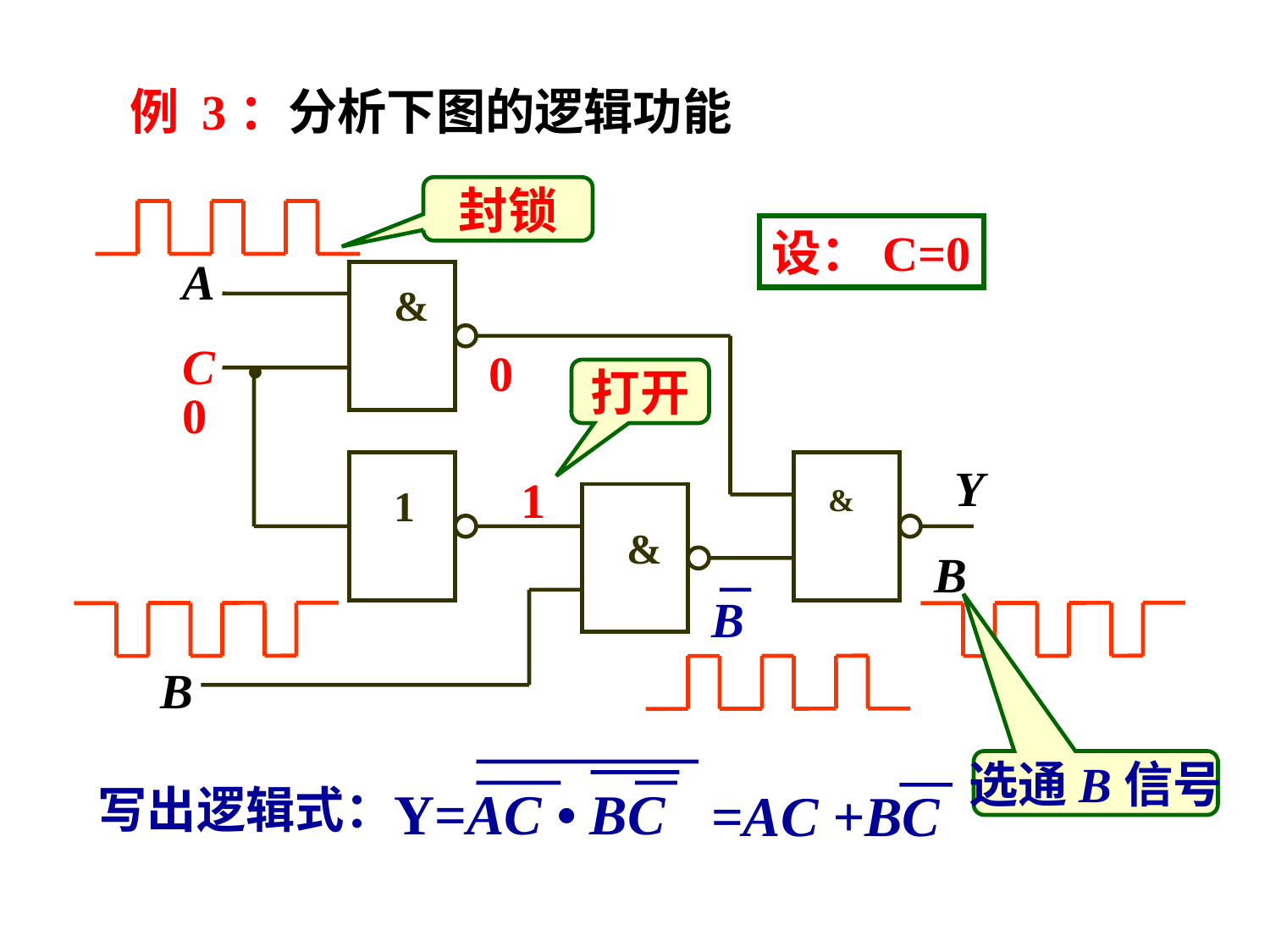

例 3：分析下图的逻辑功能
封锁

设：C=0
A

&

.

C

0

打开

0
Y

1
1
&

&

B

B

B

选通B信号

写出逻辑式：
Y=AC • BC

=AC +BC